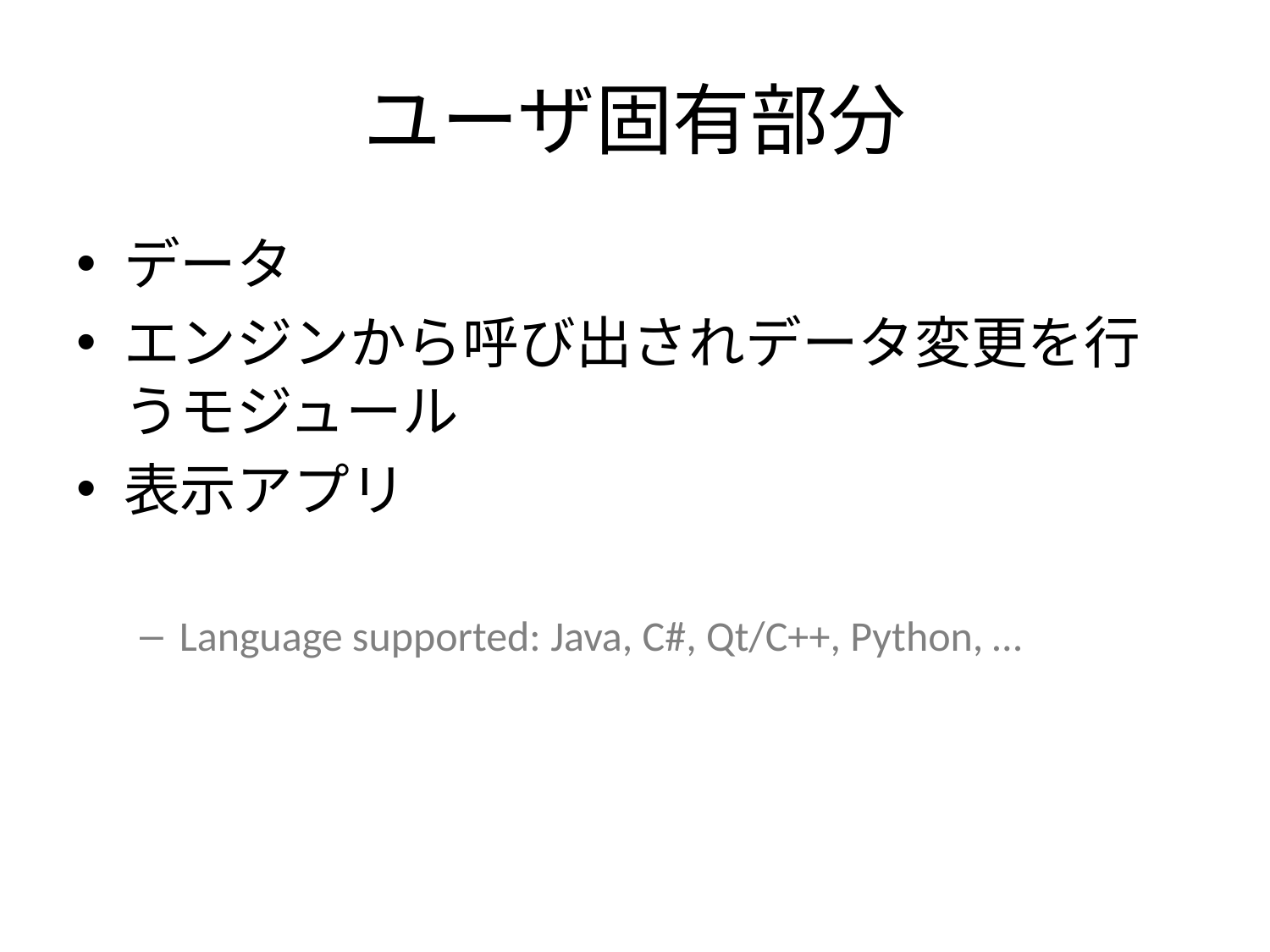

# ユーザ固有部分
データ
エンジンから呼び出されデータ変更を行うモジュール
表示アプリ

Language supported: Java, C#, Qt/C++, Python, …